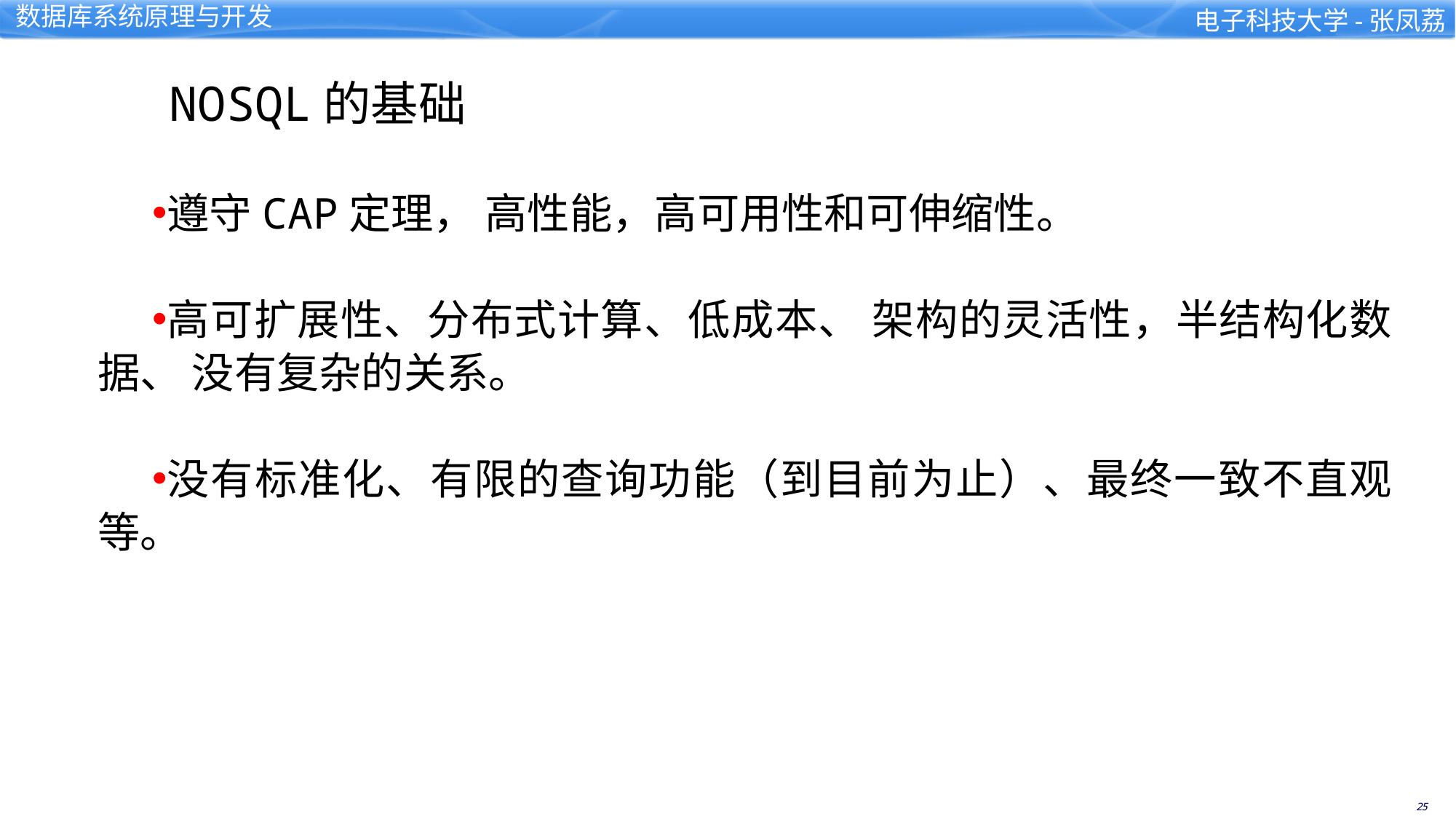

NOSQL的基础
遵守CAP定理， 高性能，高可用性和可伸缩性。

高可扩展性、分布式计算、低成本、 架构的灵活性，半结构化数据、 没有复杂的关系。

没有标准化、有限的查询功能（到目前为止）、最终一致不直观等。